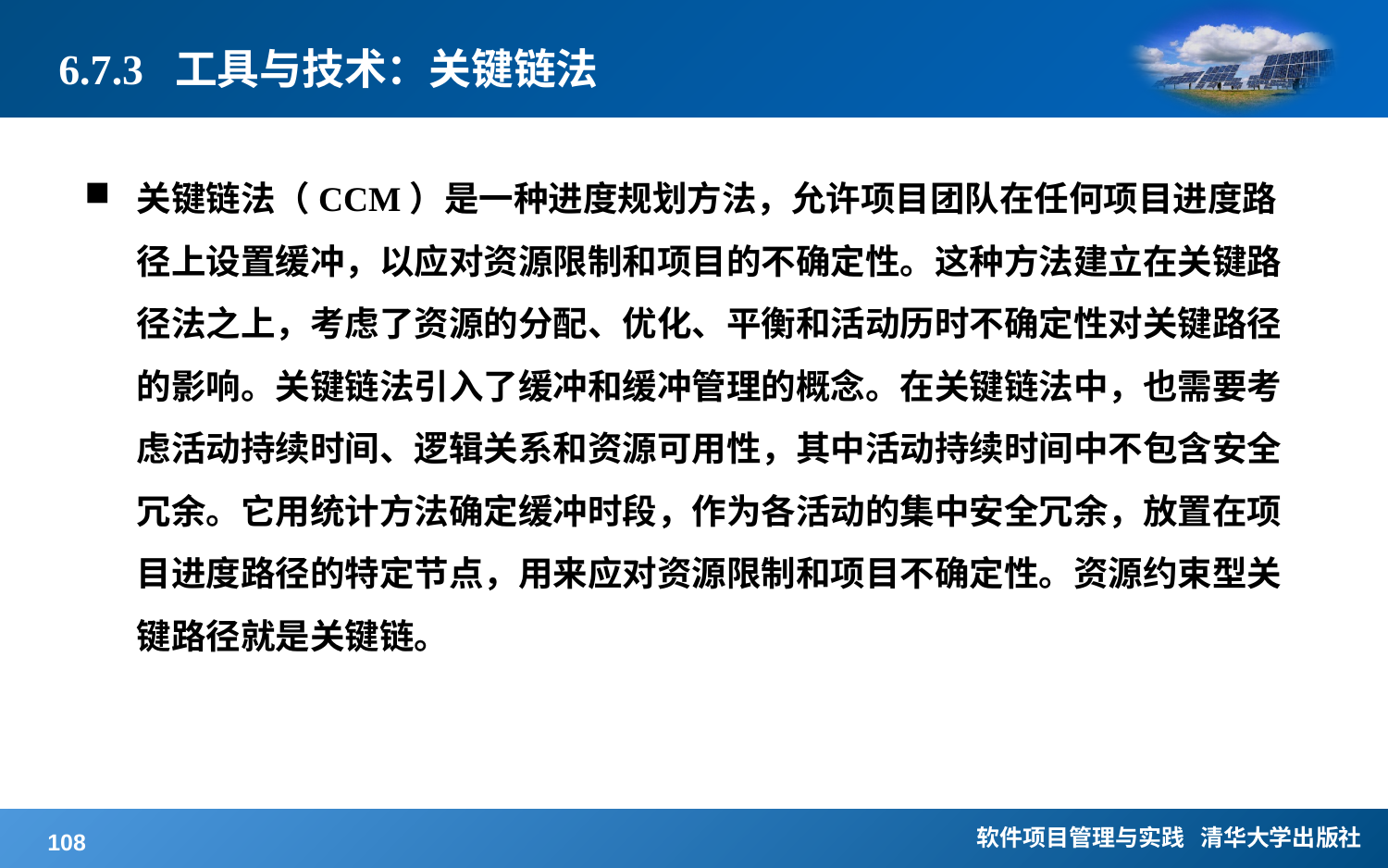

# 6.7.3  工具与技术：关键链法
关键链法（CCM）是一种进度规划方法，允许项目团队在任何项目进度路径上设置缓冲，以应对资源限制和项目的不确定性。这种方法建立在关键路径法之上，考虑了资源的分配、优化、平衡和活动历时不确定性对关键路径的影响。关键链法引入了缓冲和缓冲管理的概念。在关键链法中，也需要考虑活动持续时间、逻辑关系和资源可用性，其中活动持续时间中不包含安全冗余。它用统计方法确定缓冲时段，作为各活动的集中安全冗余，放置在项目进度路径的特定节点，用来应对资源限制和项目不确定性。资源约束型关键路径就是关键链。